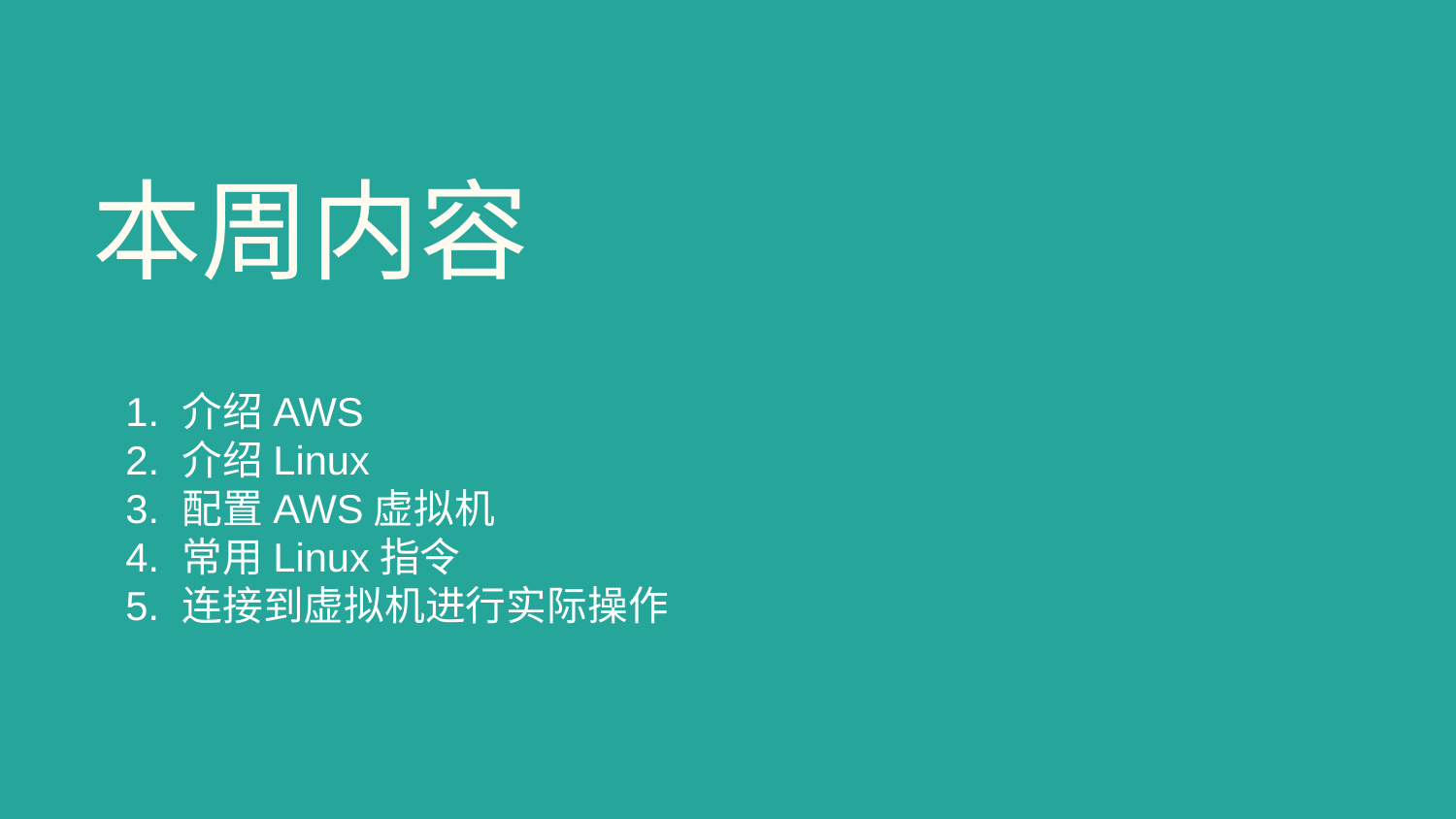

# 本周内容

介绍AWS
介绍Linux
配置AWS虚拟机
常用Linux指令
连接到虚拟机进行实际操作